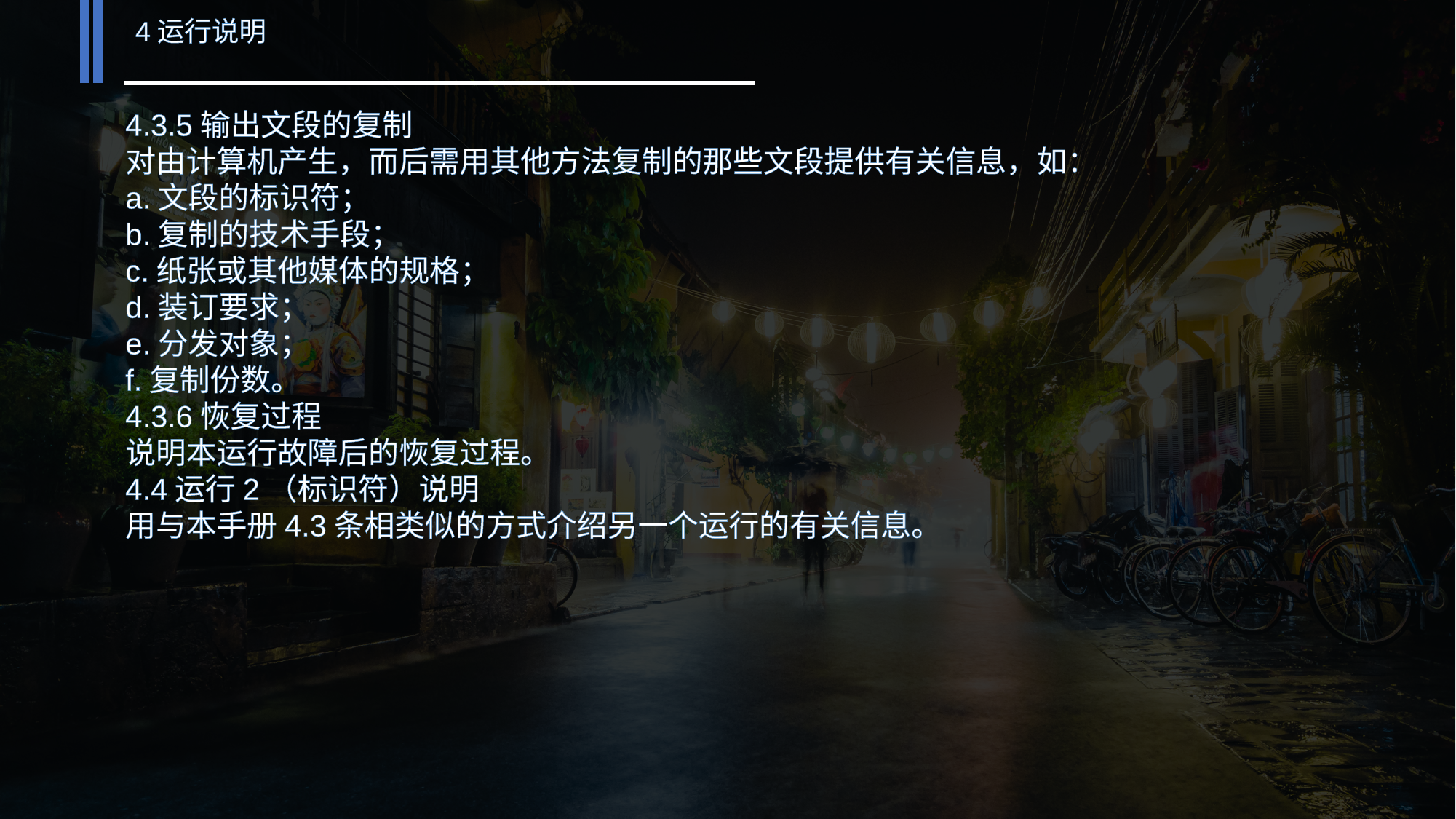

4运行说明
4.3.5输出文段的复制
对由计算机产生，而后需用其他方法复制的那些文段提供有关信息，如：
a.文段的标识符；
b.复制的技术手段；
c.纸张或其他媒体的规格；
d.装订要求；
e.分发对象；
f.复制份数。
4.3.6恢复过程
说明本运行故障后的恢复过程。
4.4运行2（标识符）说明
用与本手册4.3条相类似的方式介绍另一个运行的有关信息。